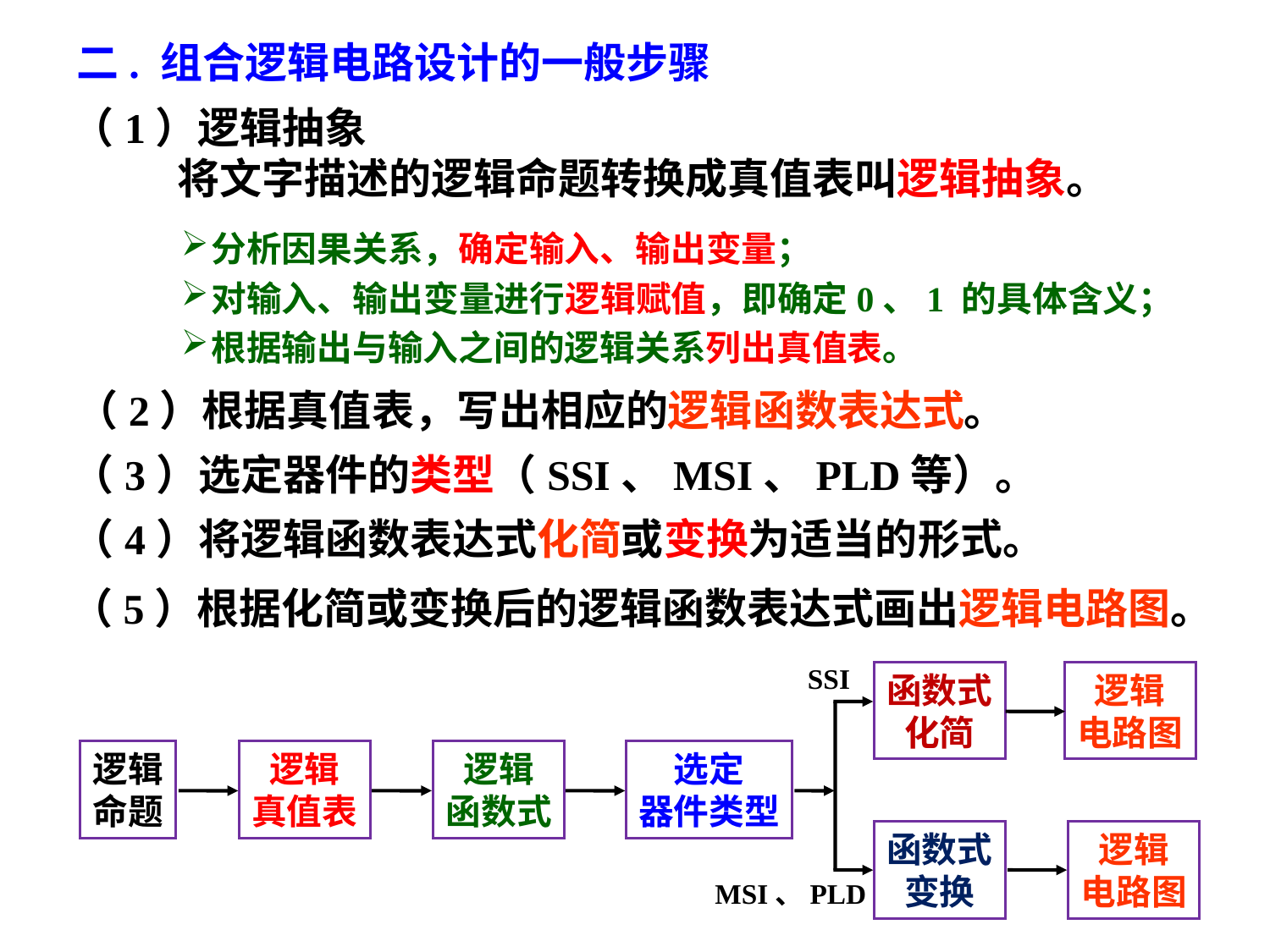

二. 组合逻辑电路设计的一般步骤
（1）逻辑抽象
          将文字描述的逻辑命题转换成真值表叫逻辑抽象。
分析因果关系，确定输入、输出变量；
对输入、输出变量进行逻辑赋值，即确定0、1 的具体含义；
根据输出与输入之间的逻辑关系列出真值表。
（2）根据真值表，写出相应的逻辑函数表达式。
（3）选定器件的类型（SSI、MSI、PLD等）。
（4）将逻辑函数表达式化简或变换为适当的形式。
（5）根据化简或变换后的逻辑函数表达式画出逻辑电路图。
SSI
函数式
化简
逻辑
电路图

逻辑
命题
逻辑
真值表
逻辑
函数式
选定
器件类型

函数式
变换
逻辑
电路图
MSI、PLD